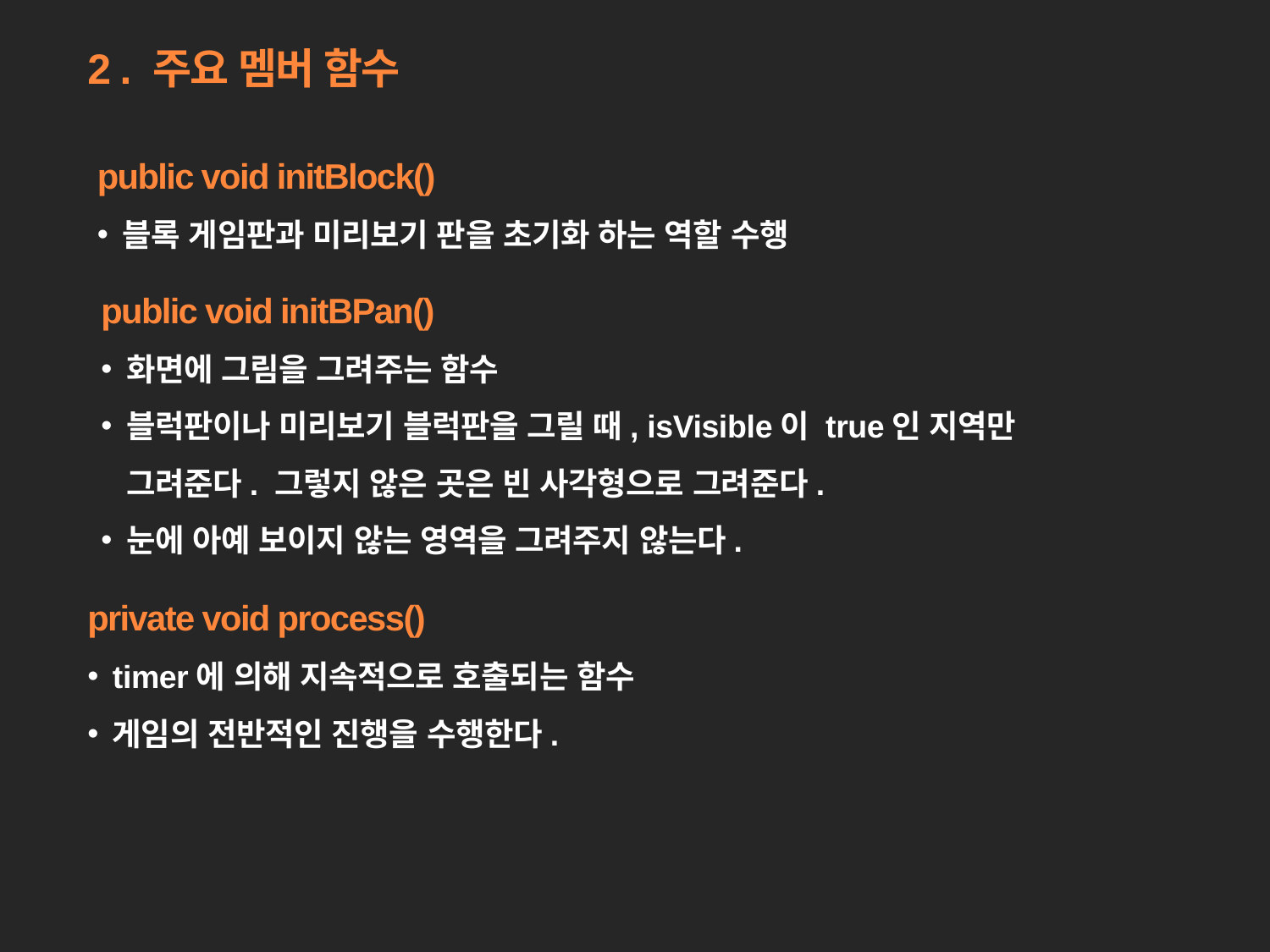

2 . 주요 멤버 함수
public void initBlock()
블록 게임판과 미리보기 판을 초기화 하는 역할 수행
public void initBPan()
화면에 그림을 그려주는 함수
블럭판이나 미리보기 블럭판을 그릴 때, isVisible이 true인 지역만 그려준다. 그렇지 않은 곳은 빈 사각형으로 그려준다.
눈에 아예 보이지 않는 영역을 그려주지 않는다.
private void process()
timer에 의해 지속적으로 호출되는 함수
게임의 전반적인 진행을 수행한다.